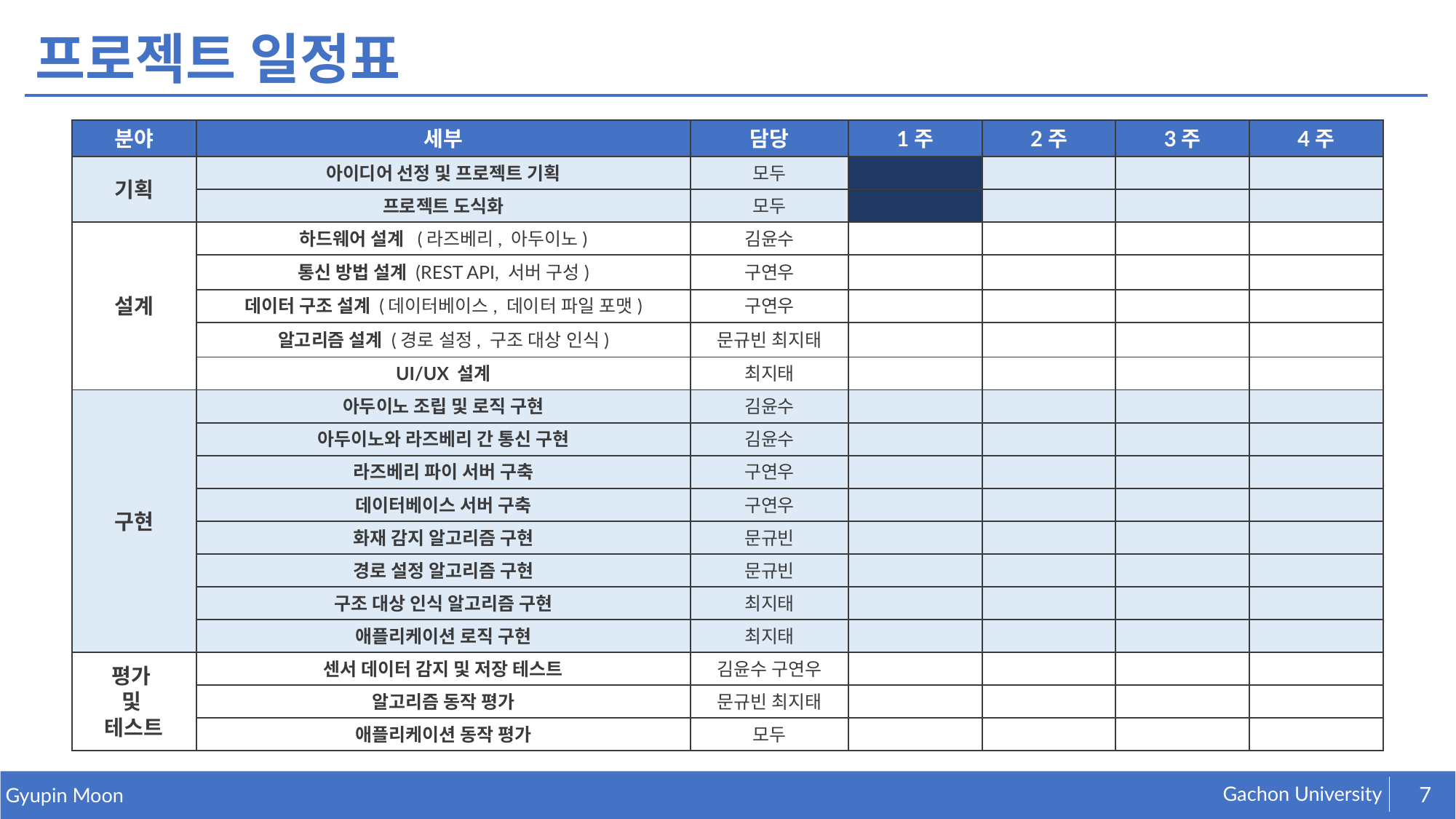

# 프로젝트 일정표
| 분야 | 세부 | 담당 | 1주 | 2주 | 3주 | 4주 |
| --- | --- | --- | --- | --- | --- | --- |
| 기획 | 아이디어 선정 및 프로젝트 기획 | 모두 |  |  |  |  |
|  | 프로젝트 도식화 | 모두 |  |  |  |  |
| 설계 | 하드웨어 설계 (라즈베리, 아두이노) | 김윤수 |  |  |  |  |
|  | 통신 방법 설계 (REST API, 서버 구성) | 구연우 |  |  |  |  |
|  | 데이터 구조 설계 (데이터베이스, 데이터 파일 포맷) | 구연우 |  |  |  |  |
|  | 알고리즘 설계 (경로 설정, 구조 대상 인식) | 문규빈 최지태 |  |  |  |  |
|  | UI/UX 설계 | 최지태 |  |  |  |  |
| 구현 | 아두이노 조립 및 로직 구현 | 김윤수 |  |  |  |  |
|  | 아두이노와 라즈베리 간 통신 구현 | 김윤수 |  |  |  |  |
|  | 라즈베리 파이 서버 구축 | 구연우 |  |  |  |  |
|  | 데이터베이스 서버 구축 | 구연우 |  |  |  |  |
|  | 화재 감지 알고리즘 구현 | 문규빈 |  |  |  |  |
|  | 경로 설정 알고리즘 구현 | 문규빈 |  |  |  |  |
|  | 구조 대상 인식 알고리즘 구현 | 최지태 |  |  |  |  |
|  | 애플리케이션 로직 구현 | 최지태 |  |  |  |  |
| 평가 및 테스트 | 센서 데이터 감지 및 저장 테스트 | 김윤수 구연우 |  |  |  |  |
|  | 알고리즘 동작 평가 | 문규빈 최지태 |  |  |  |  |
|  | 애플리케이션 동작 평가 | 모두 |  |  |  |  |
7